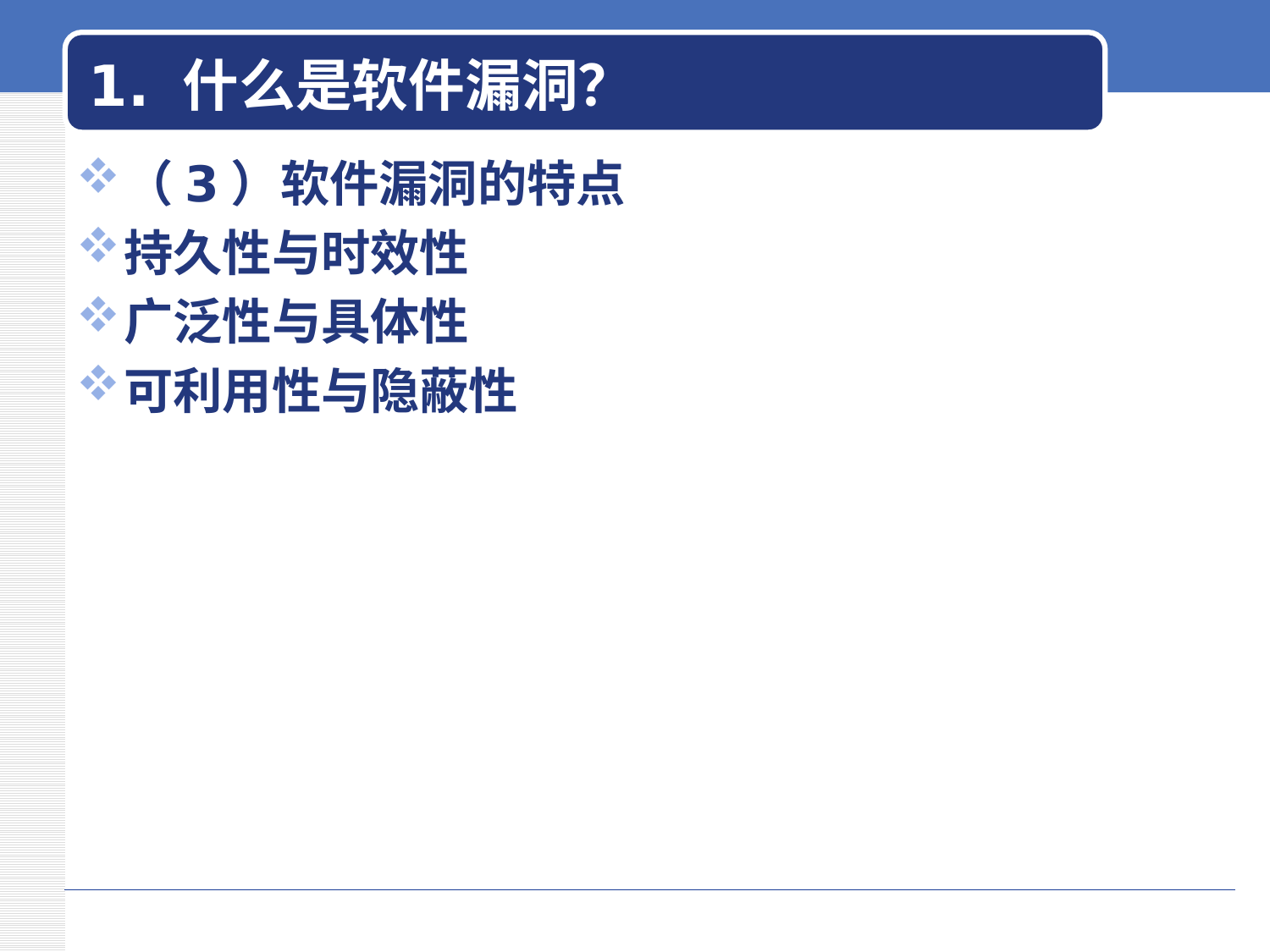

# 1. 什么是软件漏洞？
（3）软件漏洞的特点
持久性与时效性
广泛性与具体性
可利用性与隐蔽性